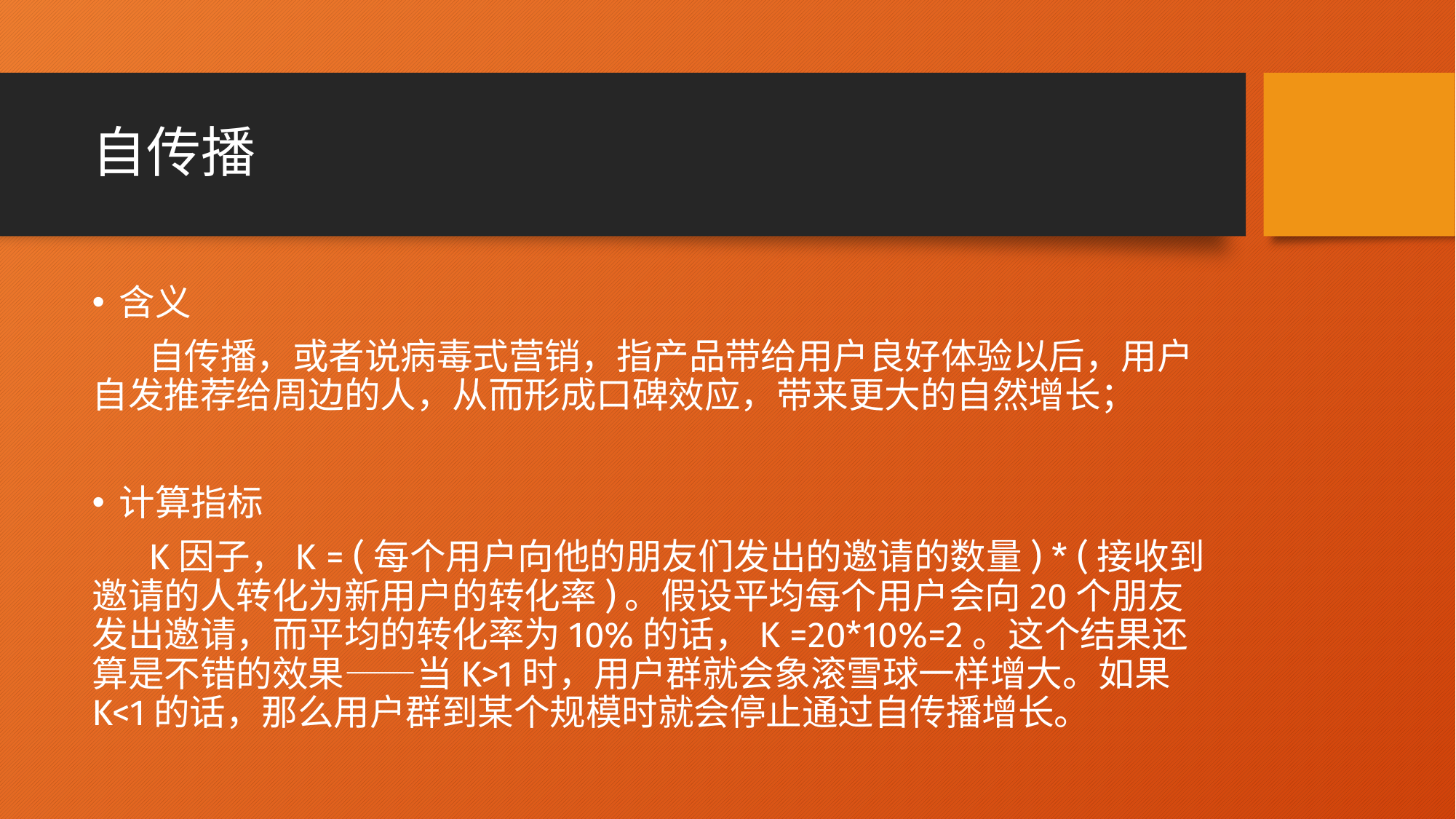

# 自传播
含义
      自传播，或者说病毒式营销，指产品带给用户良好体验以后，用户自发推荐给周边的人，从而形成口碑效应，带来更大的自然增长；

计算指标
      K因子，K = (每个用户向他的朋友们发出的邀请的数量) * (接收到邀请的人转化为新用户的转化率)。假设平均每个用户会向20个朋友发出邀请，而平均的转化率为10%的话，K =20*10%=2。这个结果还算是不错的效果——当K>1时，用户群就会象滚雪球一样增大。如果K<1的话，那么用户群到某个规模时就会停止通过自传播增长。